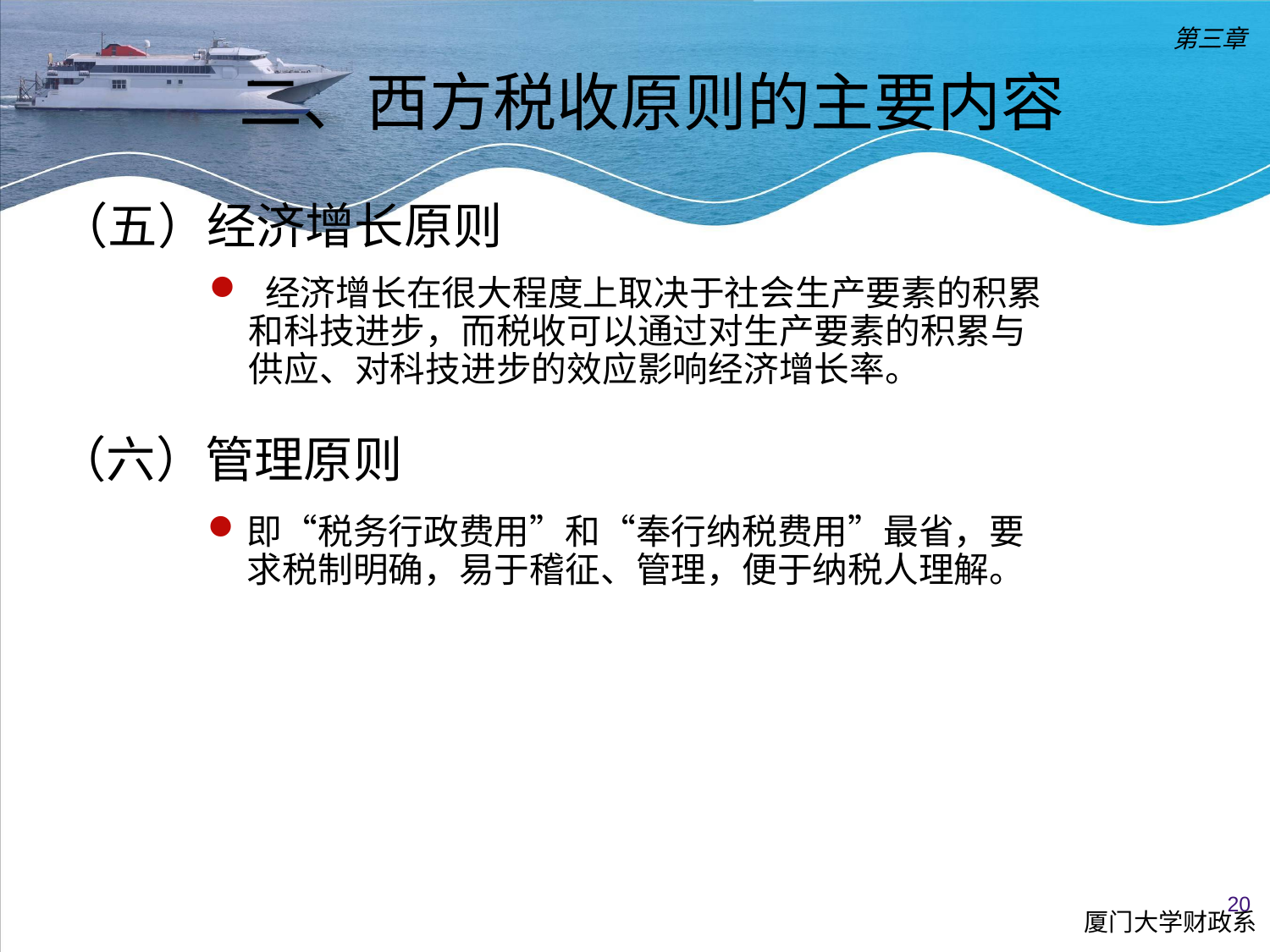

第三章
二、西方税收原则的主要内容
（五）经济增长原则
 经济增长在很大程度上取决于社会生产要素的积累和科技进步，而税收可以通过对生产要素的积累与供应、对科技进步的效应影响经济增长率。
（六）管理原则
即“税务行政费用”和“奉行纳税费用”最省，要求税制明确，易于稽征、管理，便于纳税人理解。
20
厦门大学财政系